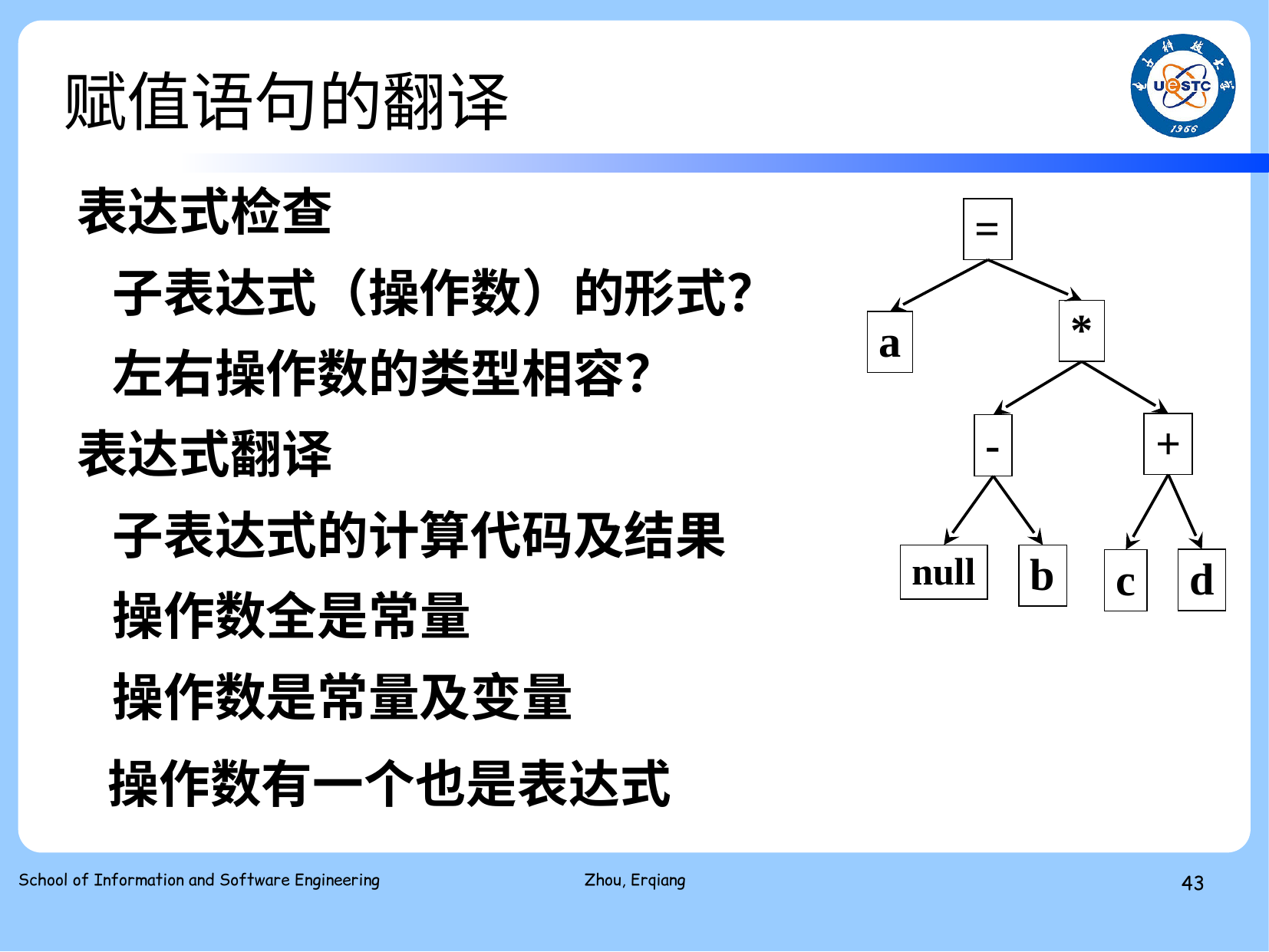

# 赋值语句的翻译
表达式检查
  子表达式（操作数）的形式？
  左右操作数的类型相容？
表达式翻译
  子表达式的计算代码及结果
  操作数全是常量
  操作数是常量及变量
  操作数有一个也是表达式

=
*
a
+
-
null
b
d
c
School of Information and Software Engineering
Zhou, Erqiang
43